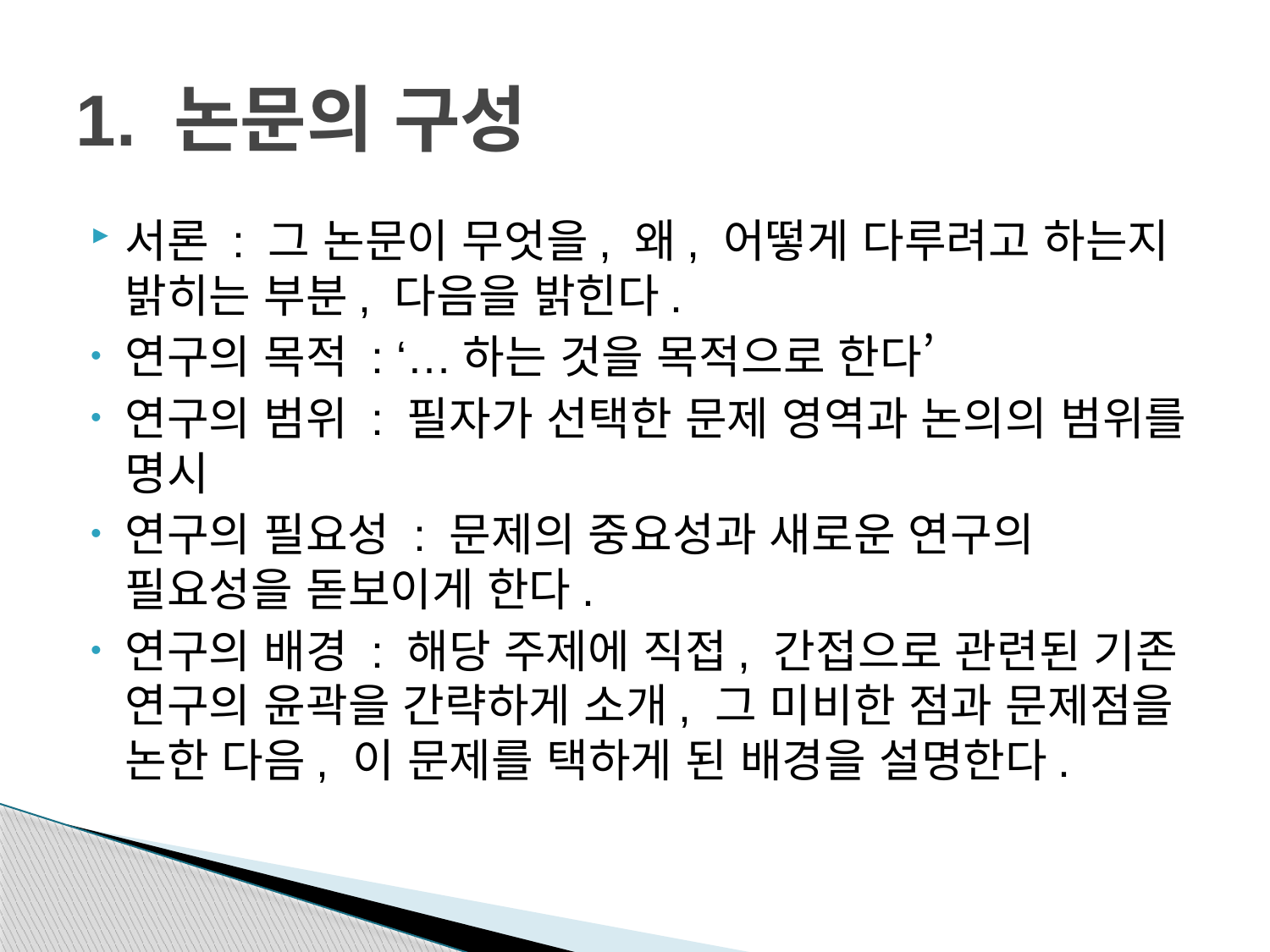

# 1. 논문의 구성
서론 : 그 논문이 무엇을, 왜, 어떻게 다루려고 하는지 밝히는 부분, 다음을 밝힌다.
연구의 목적 : ‘…하는 것을 목적으로 한다’
연구의 범위 : 필자가 선택한 문제 영역과 논의의 범위를 명시
연구의 필요성 : 문제의 중요성과 새로운 연구의 필요성을 돋보이게 한다.
연구의 배경 : 해당 주제에 직접, 간접으로 관련된 기존 연구의 윤곽을 간략하게 소개, 그 미비한 점과 문제점을 논한 다음, 이 문제를 택하게 된 배경을 설명한다.